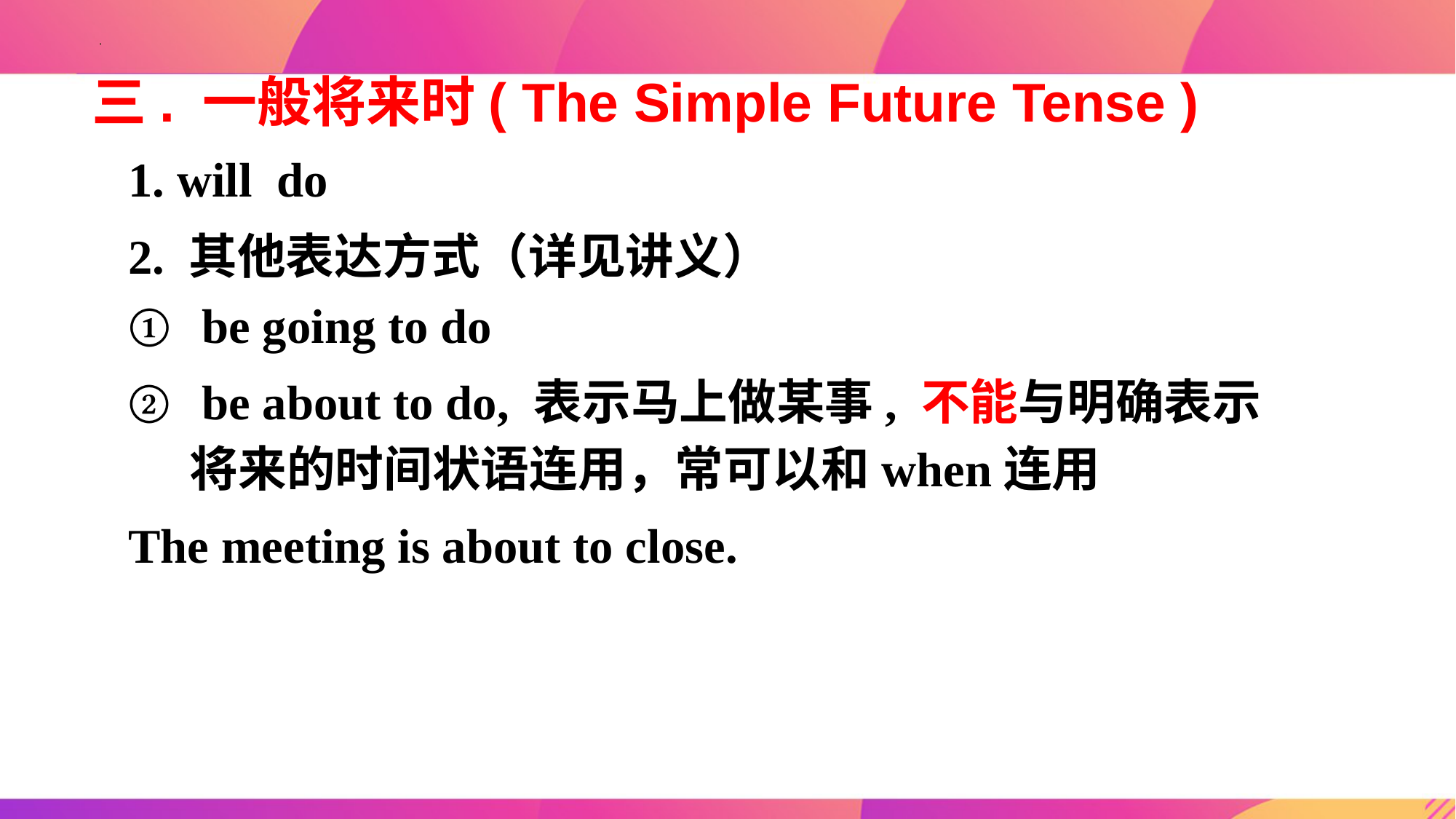

三. 一般将来时( The Simple Future Tense )

1. will  do
2. 其他表达方式（详见讲义）

 be going to do
 be about to do, 表示马上做某事, 不能与明确表示将来的时间状语连用，常可以和when连用
The meeting is about to close.